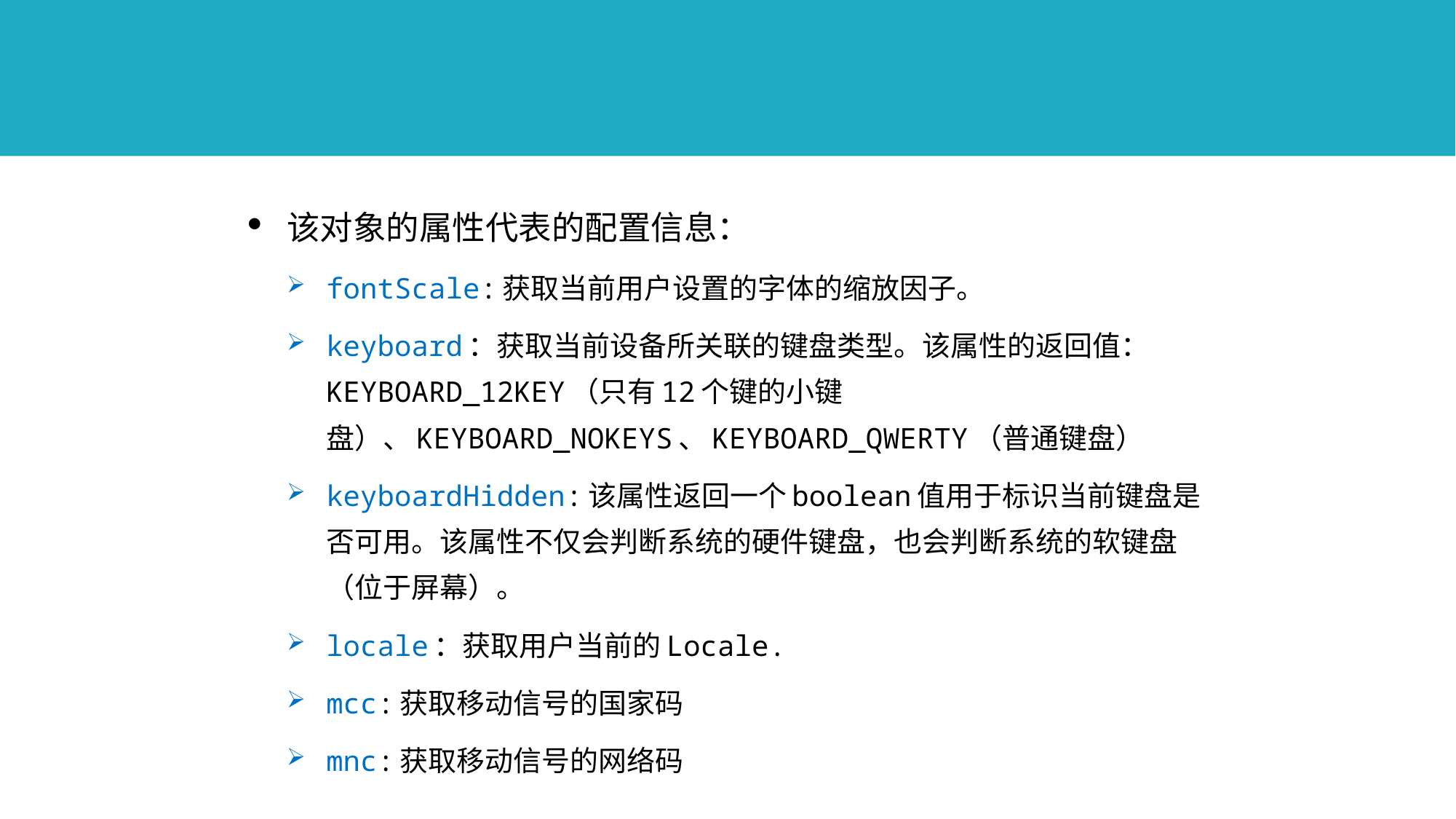

#
该对象的属性代表的配置信息：
fontScale:获取当前用户设置的字体的缩放因子。
keyboard：获取当前设备所关联的键盘类型。该属性的返回值：KEYBOARD_12KEY（只有12个键的小键盘）、KEYBOARD_NOKEYS、KEYBOARD_QWERTY（普通键盘）
keyboardHidden:该属性返回一个boolean值用于标识当前键盘是否可用。该属性不仅会判断系统的硬件键盘，也会判断系统的软键盘（位于屏幕）。
locale：获取用户当前的Locale.
mcc:获取移动信号的国家码
mnc:获取移动信号的网络码